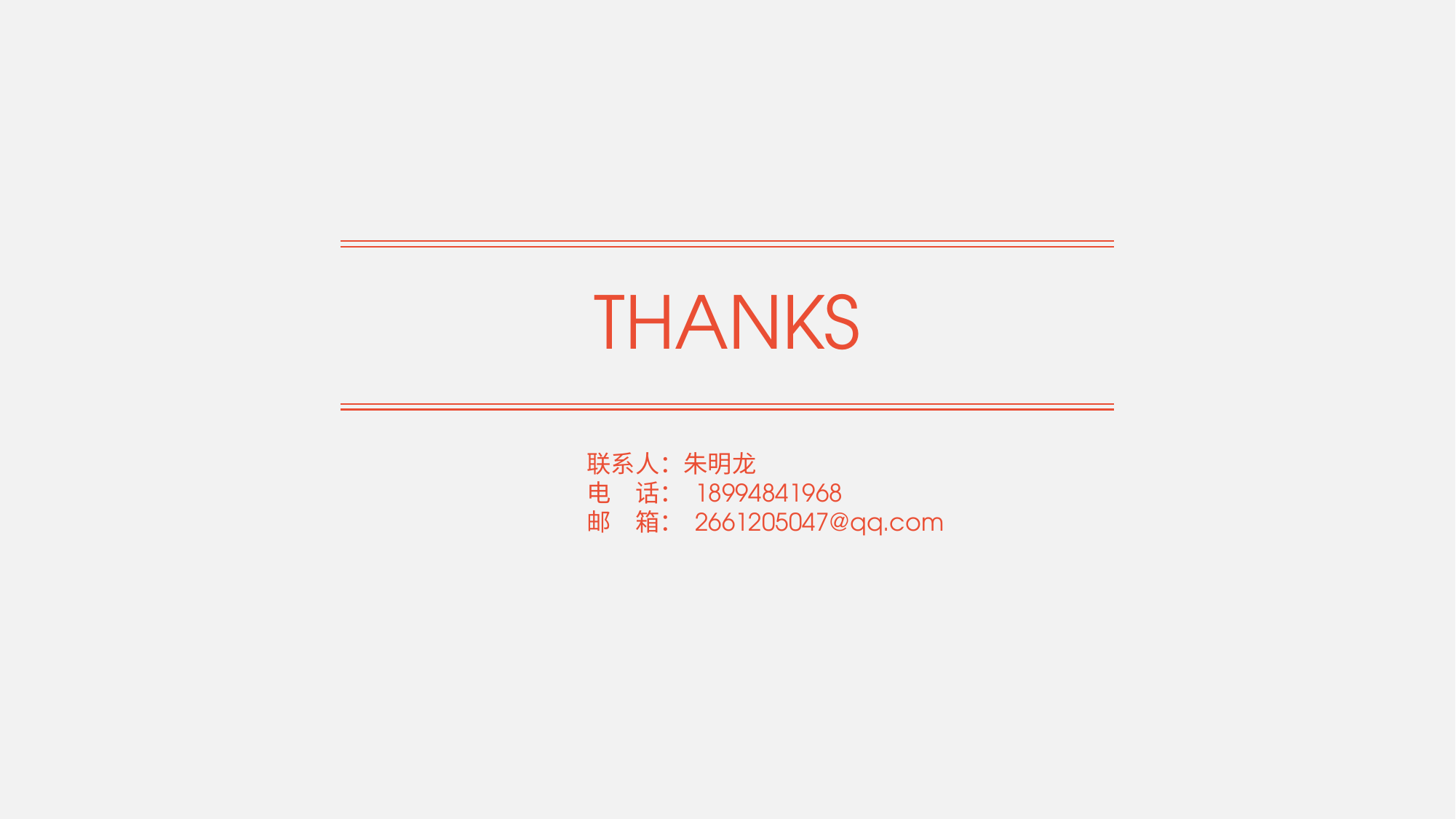

# THANKS
联系人：朱明龙
电　话： 18994841968
邮　箱： 2661205047@qq.com